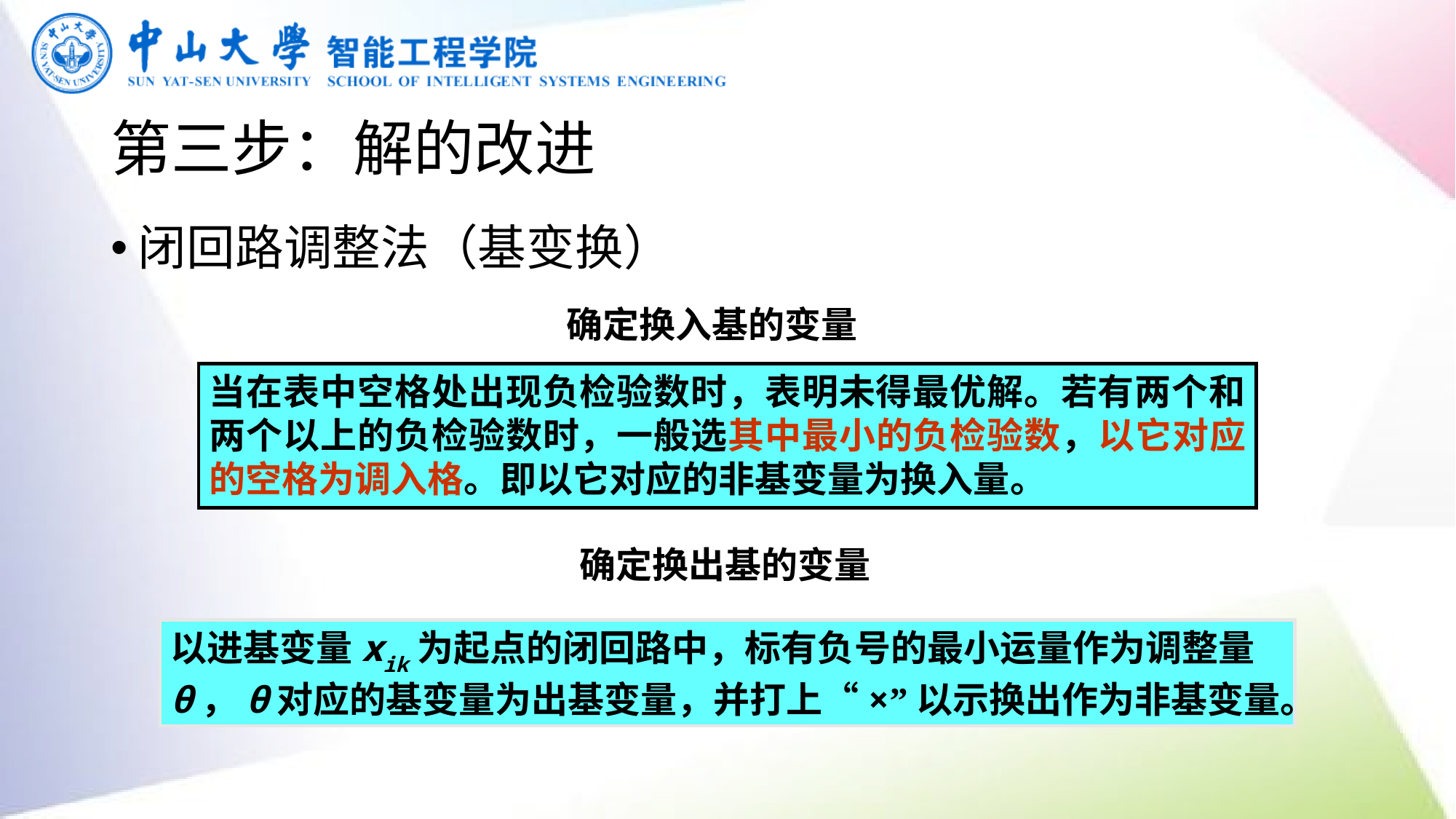

# 第三步：解的改进
闭回路调整法（基变换）
确定换入基的变量
当在表中空格处出现负检验数时，表明未得最优解。若有两个和两个以上的负检验数时，一般选其中最小的负检验数，以它对应的空格为调入格。即以它对应的非基变量为换入量。
确定换出基的变量
以进基变量xik为起点的闭回路中，标有负号的最小运量作为调整量θ，θ对应的基变量为出基变量，并打上“×”以示换出作为非基变量。